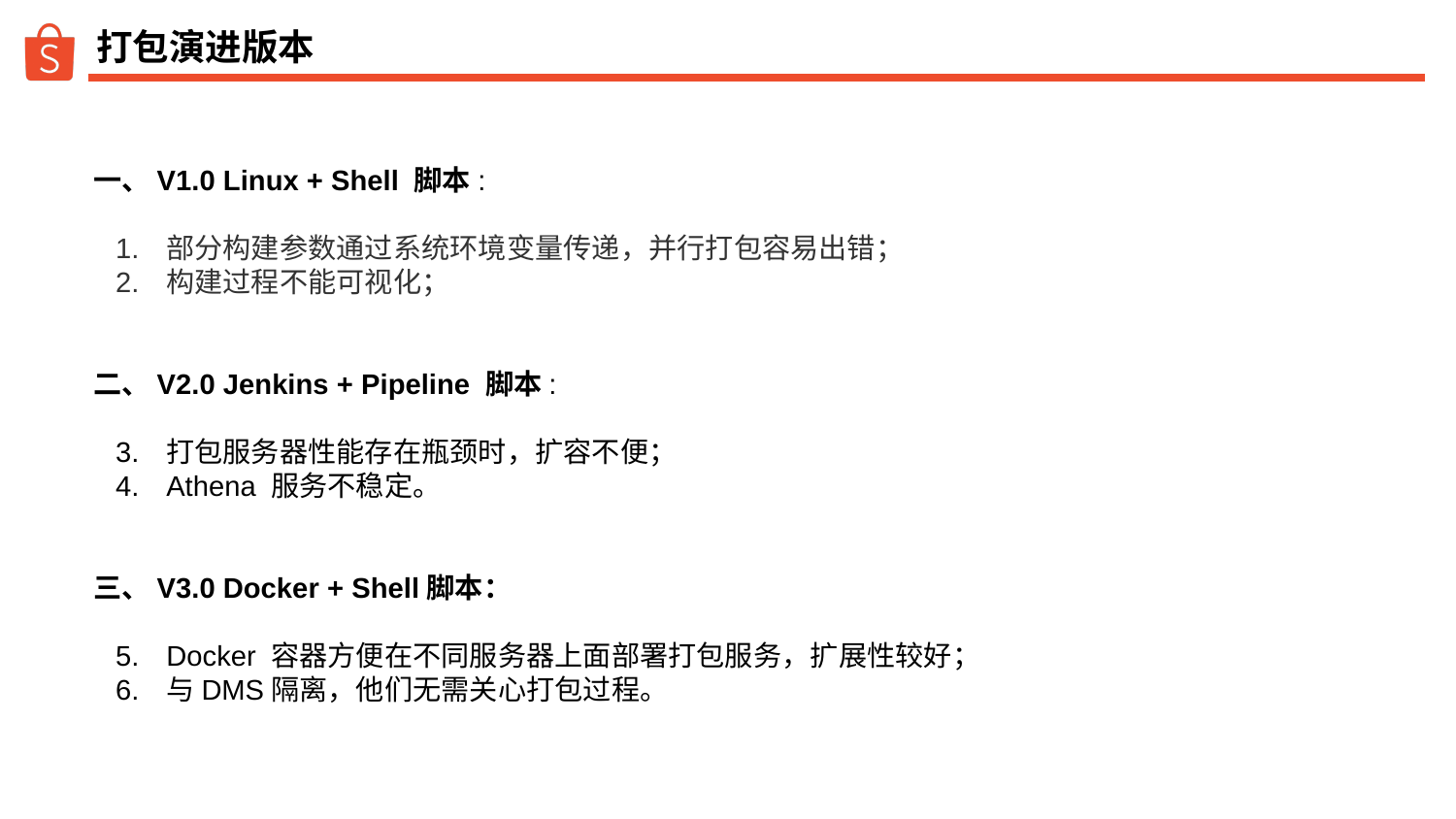

# 打包演进版本
一、V1.0 Linux + Shell 脚本:

部分构建参数通过系统环境变量传递，并行打包容易出错；
构建过程不能可视化；

二、V2.0 Jenkins + Pipeline 脚本:

打包服务器性能存在瓶颈时，扩容不便；
Athena 服务不稳定。

三、V3.0 Docker + Shell脚本：

Docker 容器方便在不同服务器上面部署打包服务，扩展性较好；
与DMS隔离，他们无需关心打包过程。